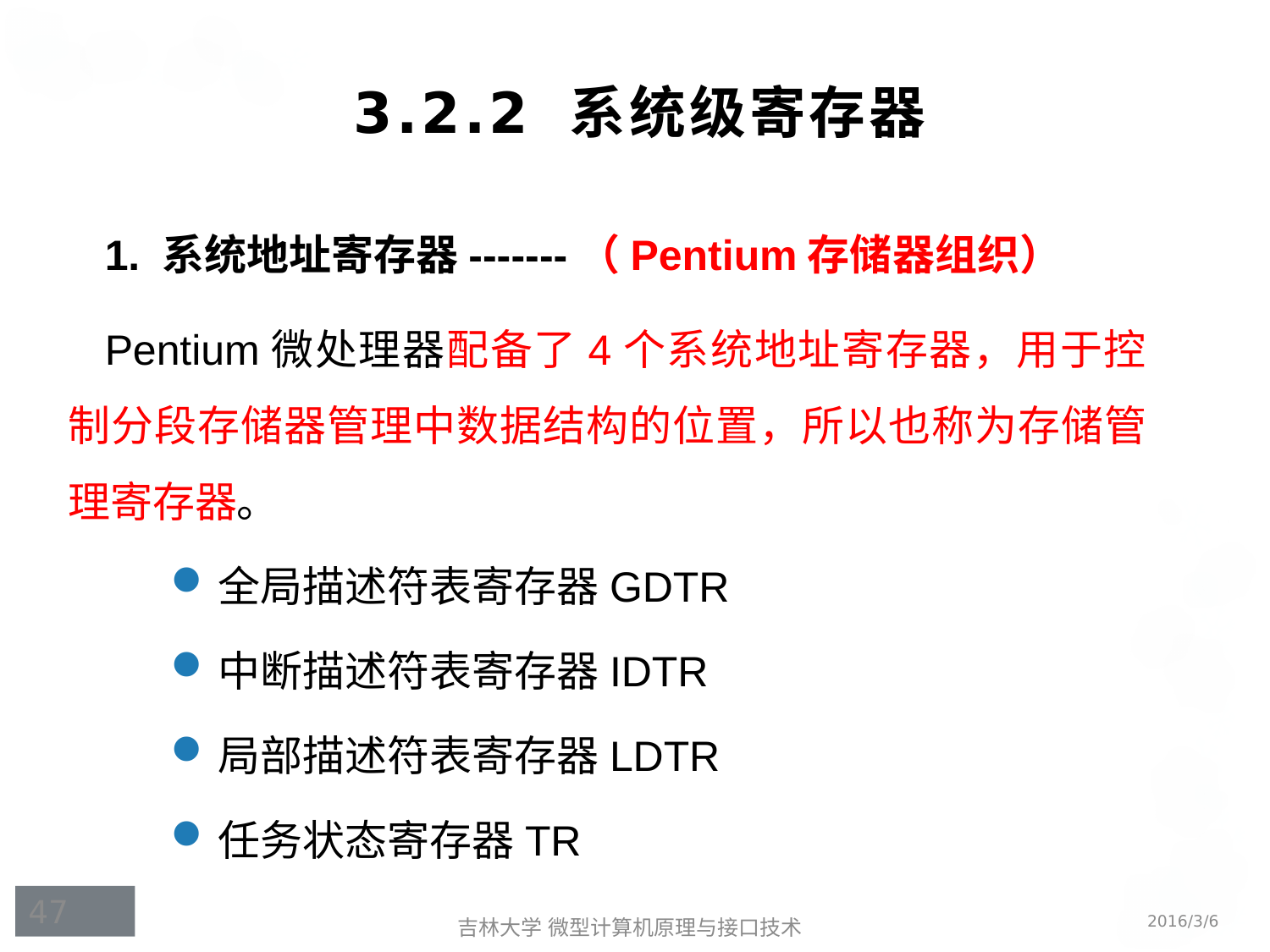

# 3.2.2 系统级寄存器
1. 系统地址寄存器-------（Pentium存储器组织）
Pentium微处理器配备了4个系统地址寄存器，用于控制分段存储器管理中数据结构的位置，所以也称为存储管理寄存器。
全局描述符表寄存器GDTR
中断描述符表寄存器IDTR
局部描述符表寄存器LDTR
任务状态寄存器TR
47
2016/3/6
吉林大学 微型计算机原理与接口技术